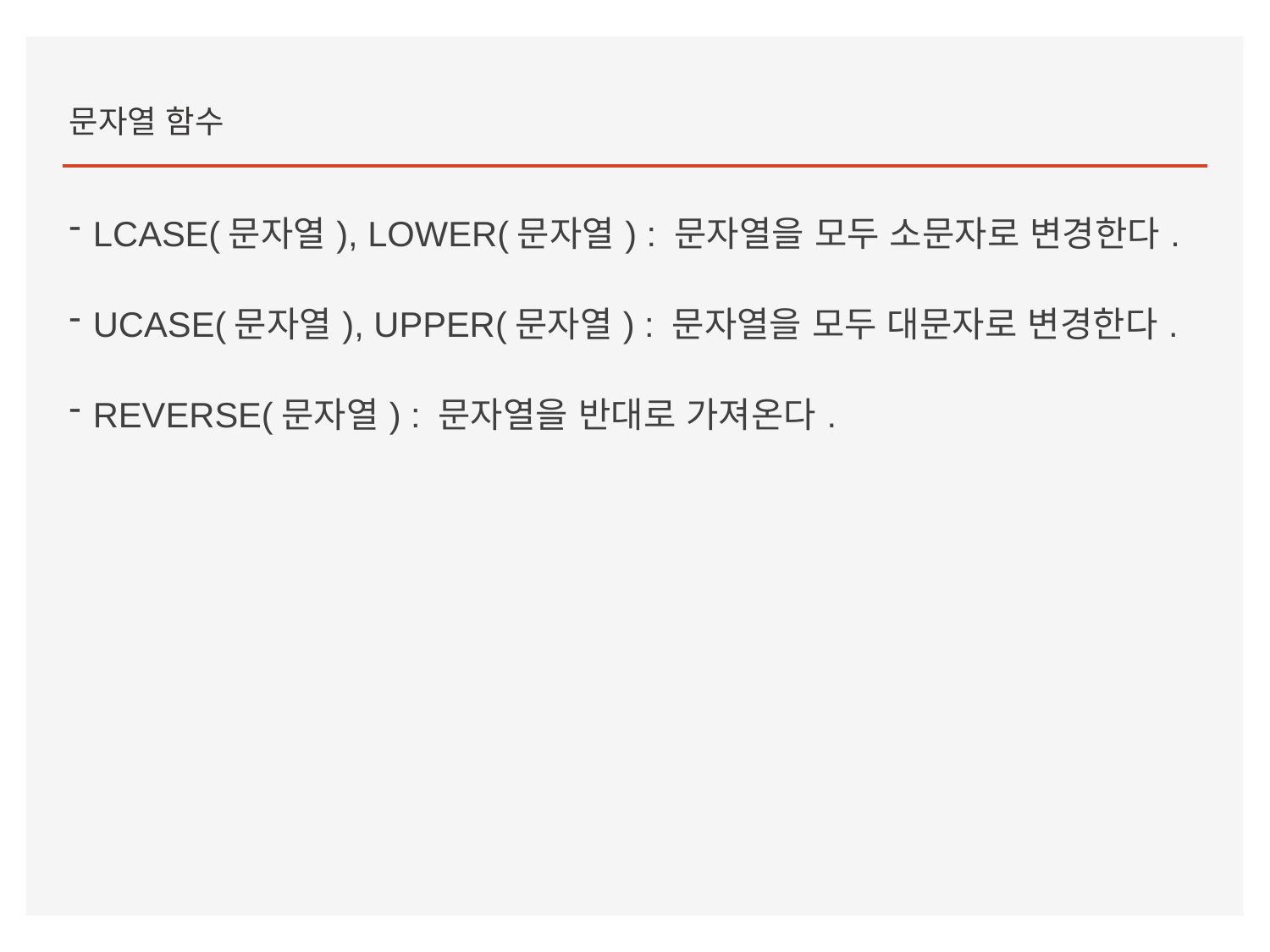

문자열 함수
LCASE(문자열), LOWER(문자열) : 문자열을 모두 소문자로 변경한다.
UCASE(문자열), UPPER(문자열) : 문자열을 모두 대문자로 변경한다.
REVERSE(문자열) : 문자열을 반대로 가져온다.